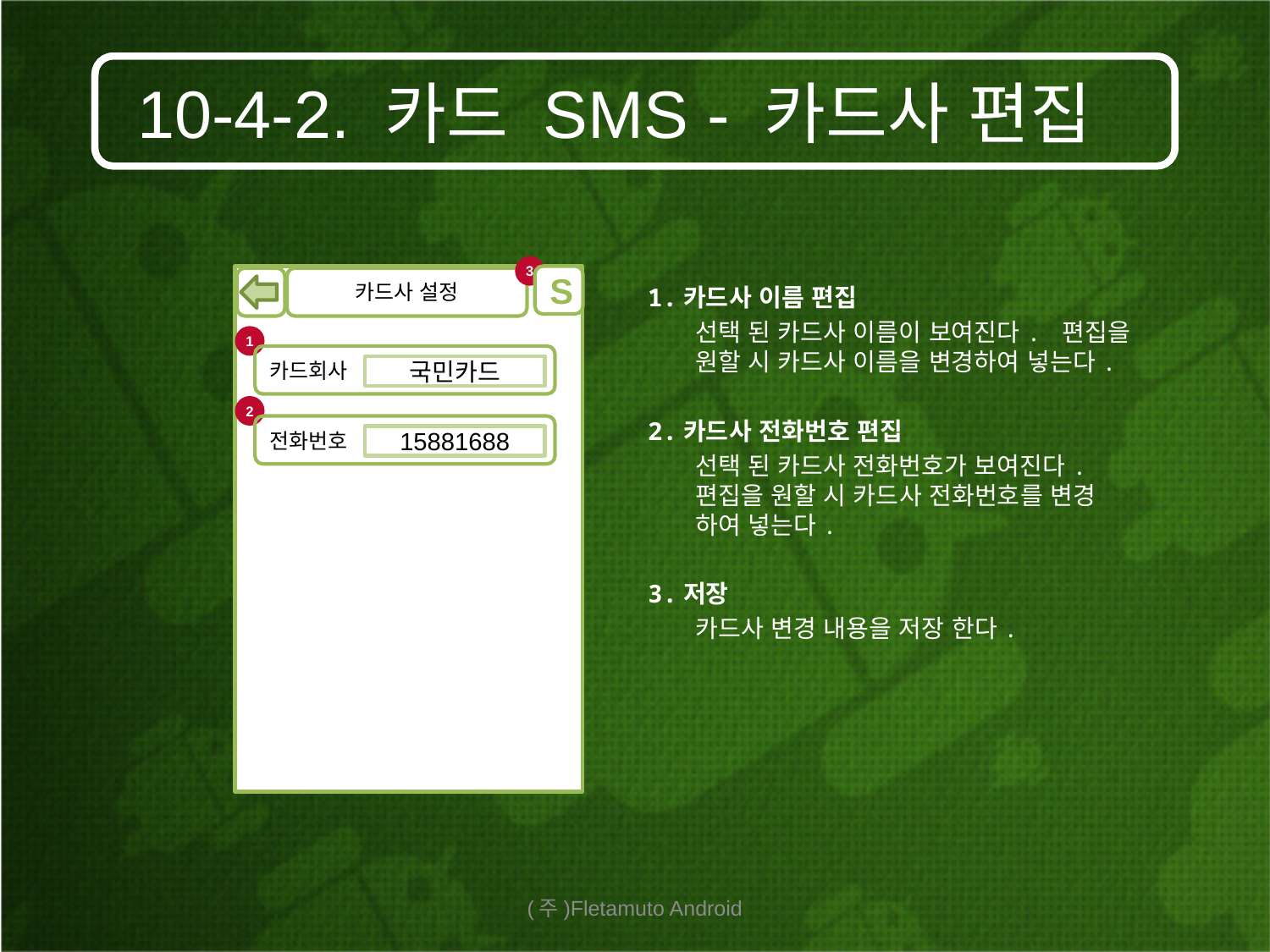

# 10-4-2. 카드 SMS - 카드사 편집
3

S

카드사 설정
1.카드사 이름 편집
	선택 된 카드사 이름이 보여진다. 편집을 원할 시 카드사 이름을 변경하여 넣는다.

2.카드사 전화번호 편집
 	선택 된 카드사 전화번호가 보여진다. 편집을 원할 시 카드사 전화번호를 변경 하여 넣는다.

3.저장
 	카드사 변경 내용을 저장 한다.

1
카드회사
국민카드
2
전화번호
15881688
(주)Fletamuto Android